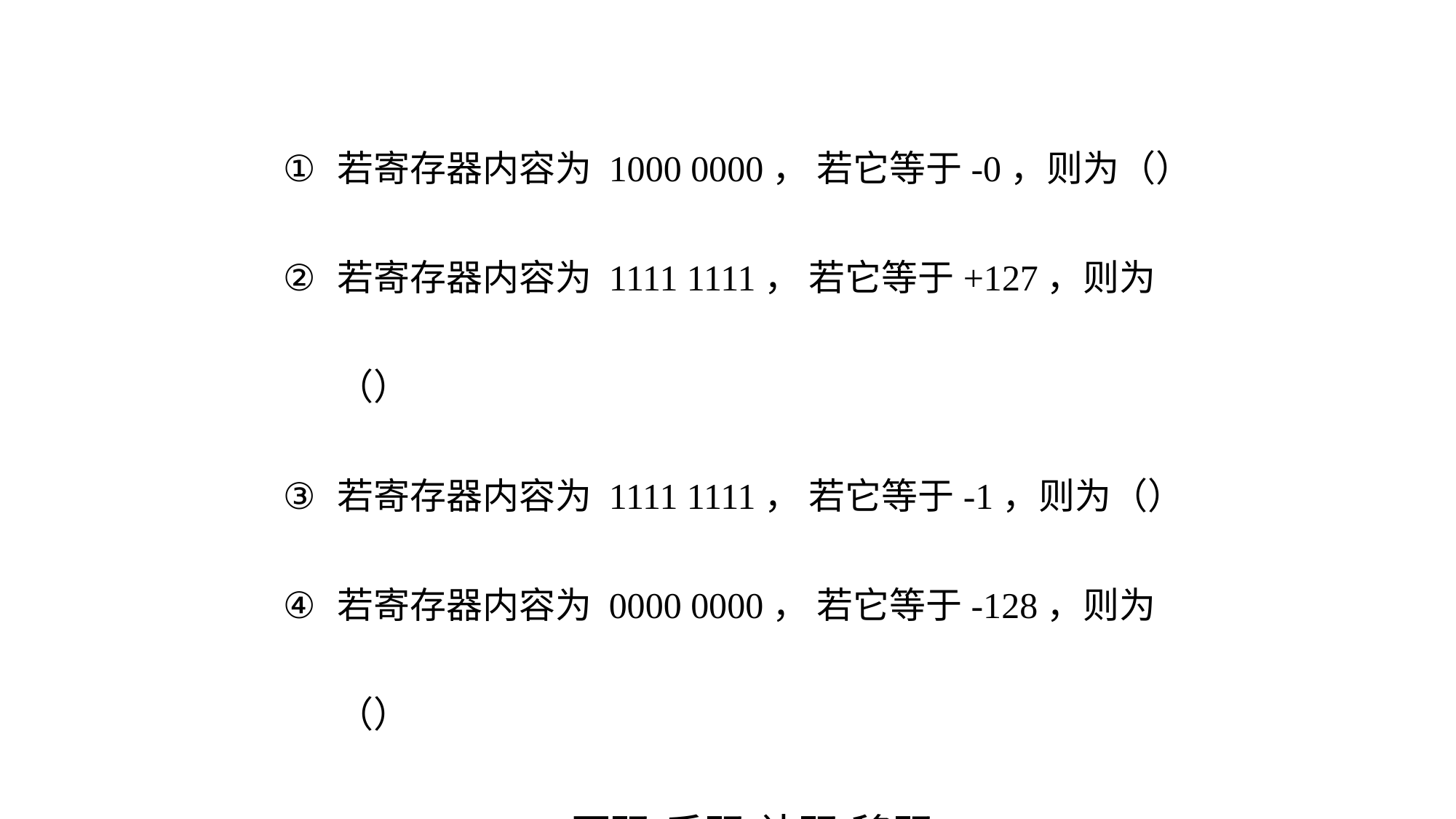

若寄存器内容为 1000 0000， 若它等于-0，则为（）
若寄存器内容为 1111 1111， 若它等于+127，则为（）
若寄存器内容为 1111 1111， 若它等于-1，则为（）
若寄存器内容为 0000 0000， 若它等于-128，则为（）

原码 反码 补码 移码